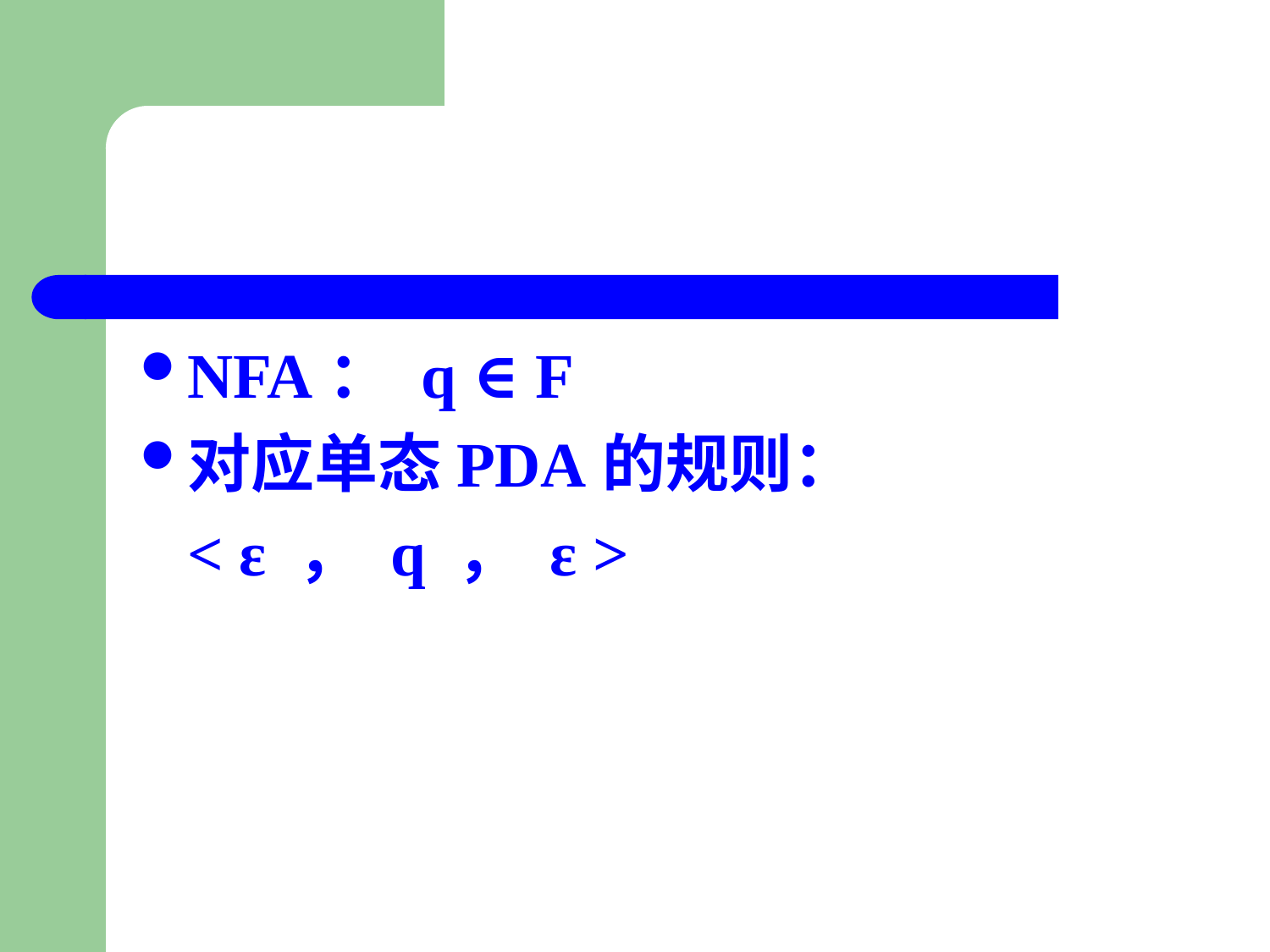

#
NFA： q ∈ F
对应单态PDA的规则：
   < ε ， q ， ε >